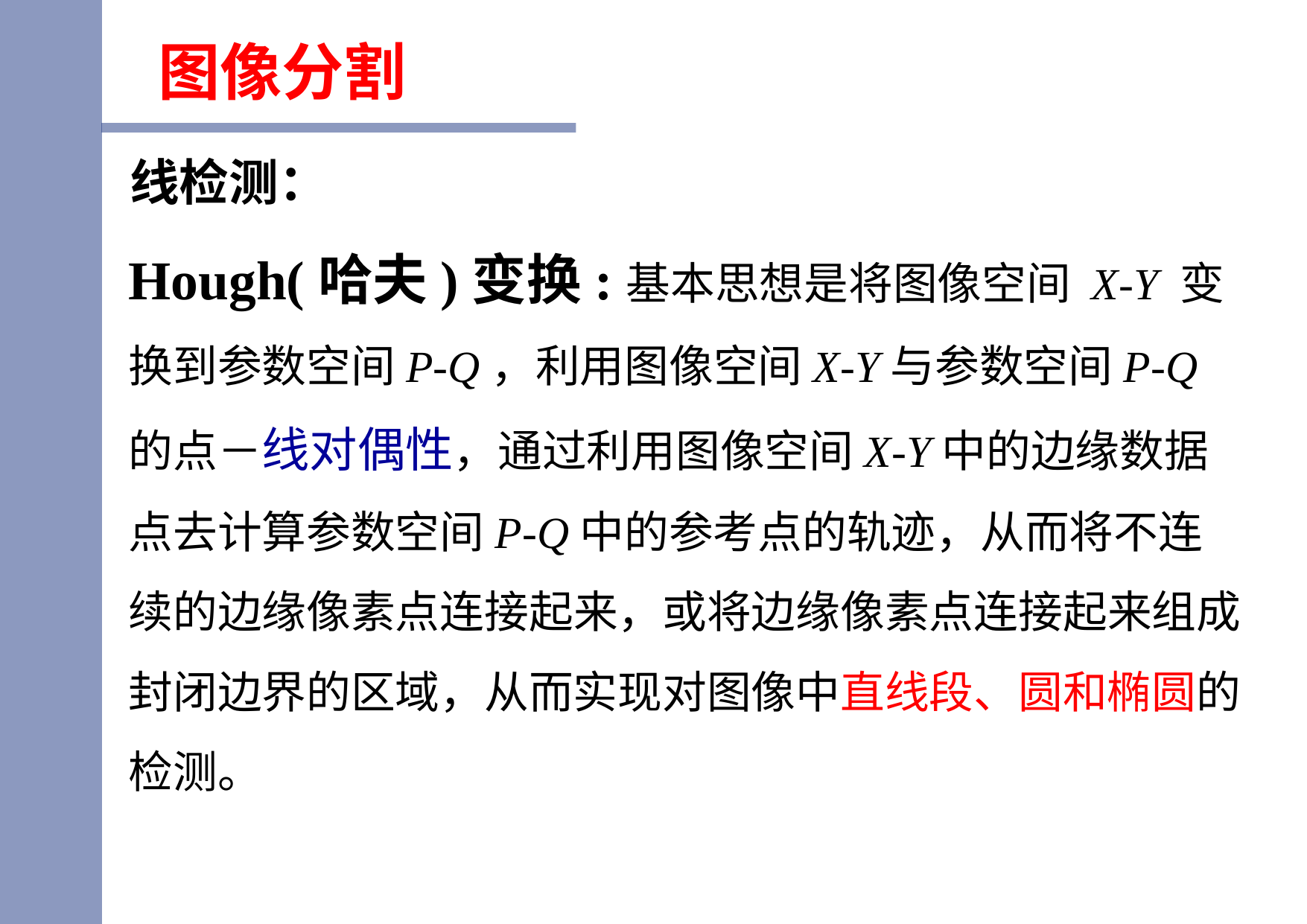

图像分割
线检测：
Hough(哈夫)变换:基本思想是将图像空间 X-Y 变换到参数空间P-Q，利用图像空间X-Y与参数空间P-Q的点－线对偶性，通过利用图像空间X-Y中的边缘数据点去计算参数空间P-Q中的参考点的轨迹，从而将不连续的边缘像素点连接起来，或将边缘像素点连接起来组成封闭边界的区域，从而实现对图像中直线段、圆和椭圆的检测。